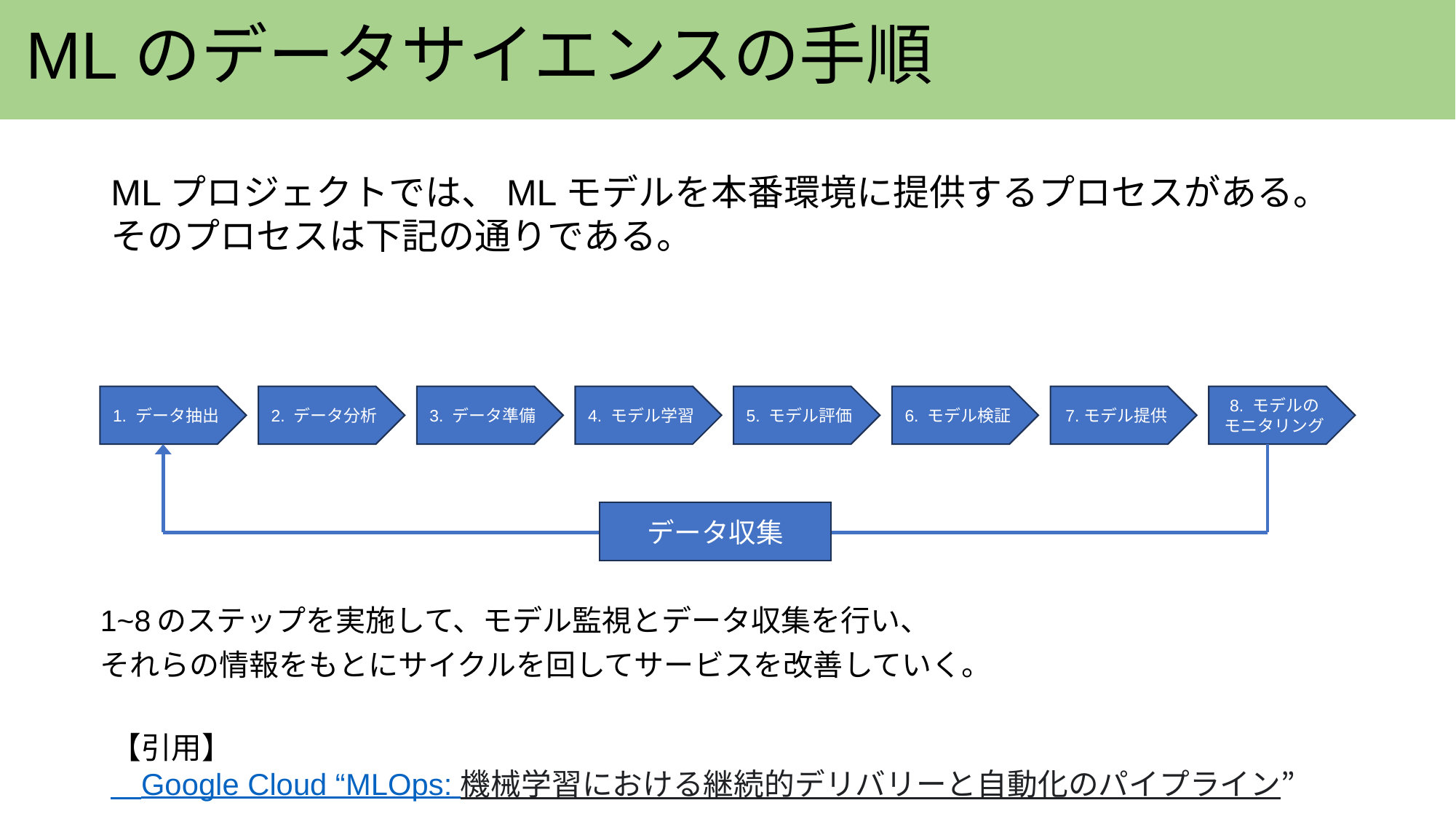

# MLのデータサイエンスの手順
MLプロジェクトでは、MLモデルを本番環境に提供するプロセスがある。
そのプロセスは下記の通りである。
1. データ抽出
2. データ分析
3. データ準備
4. モデル学習
5. モデル評価
6. モデル検証
7.モデル提供
8. モデルの
モニタリング
データ収集
1~8のステップを実施して、モデル監視とデータ収集を行い、
それらの情報をもとにサイクルを回してサービスを改善していく。
【引用】
　Google Cloud “MLOps: 機械学習における継続的デリバリーと自動化のパイプライン”